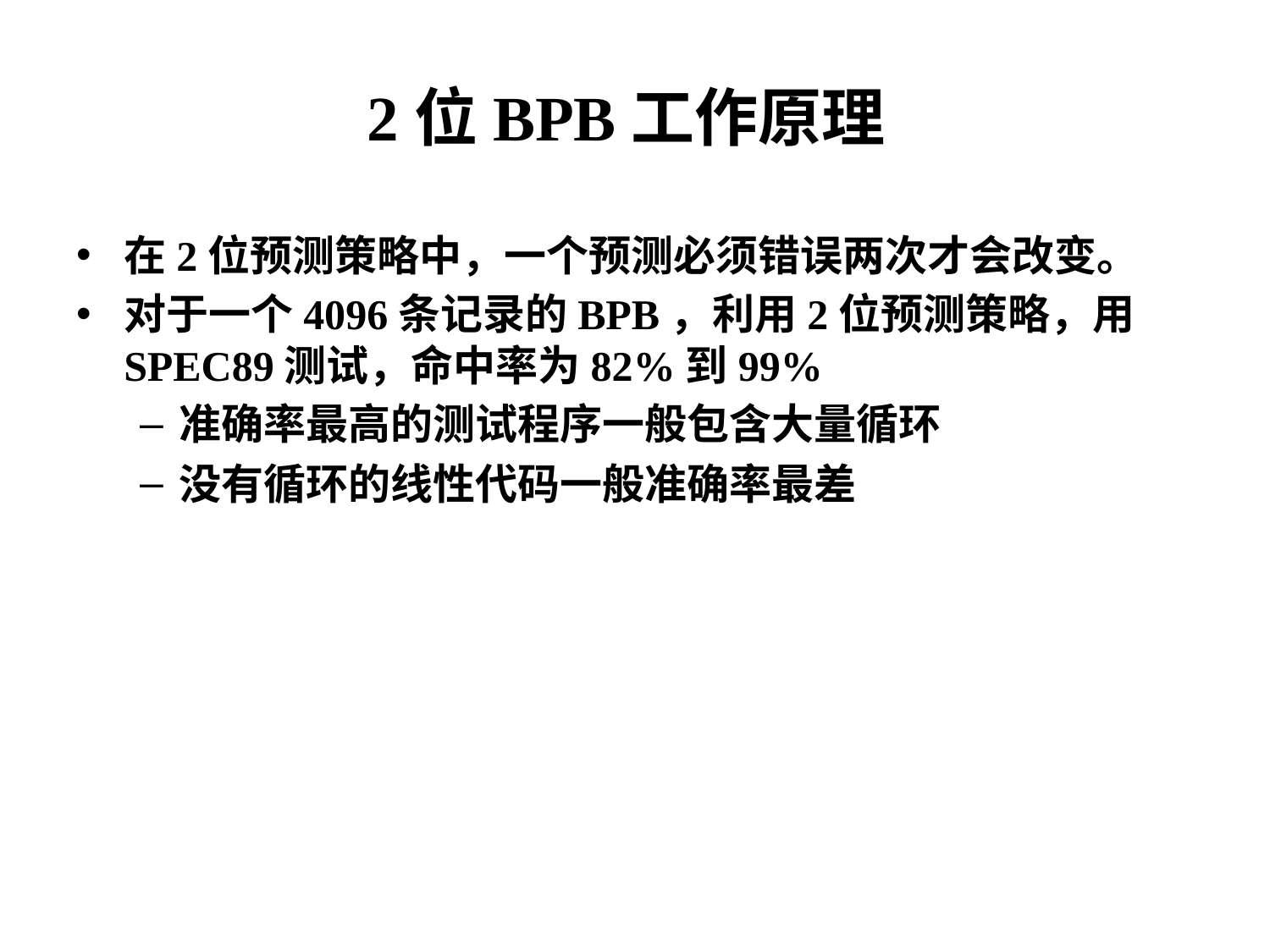

在2位预测策略中，一个预测必须错误两次才会改变。
对于一个4096条记录的BPB，利用2位预测策略，用SPEC89测试，命中率为82%到99%
准确率最高的测试程序一般包含大量循环
没有循环的线性代码一般准确率最差
2位BPB工作原理